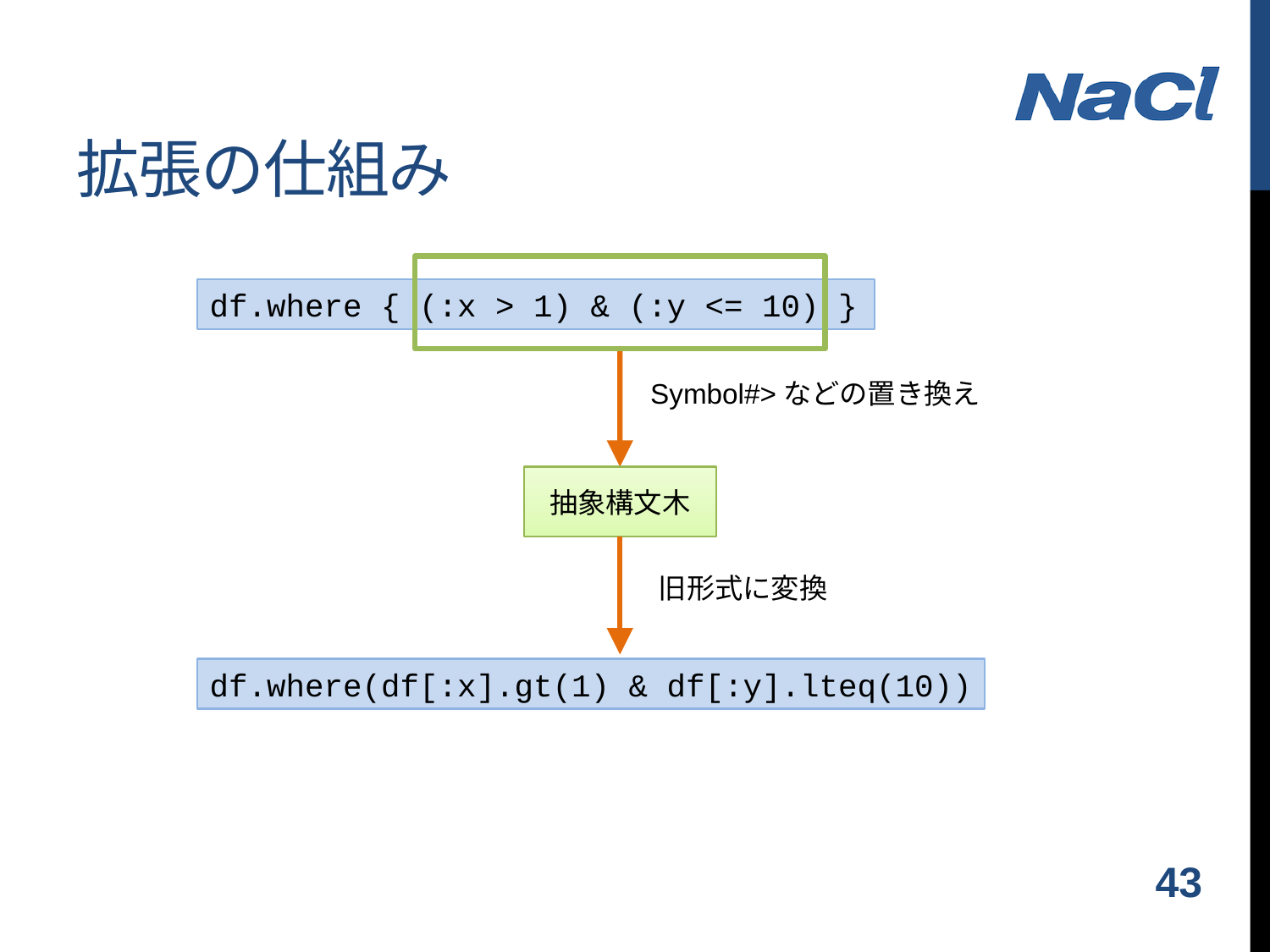

# 拡張の仕組み

df.where { (:x > 1) & (:y <= 10) }

Symbol#>などの置き換え
抽象構文木
旧形式に変換
df.where(df[:x].gt(1) & df[:y].lteq(10))

43